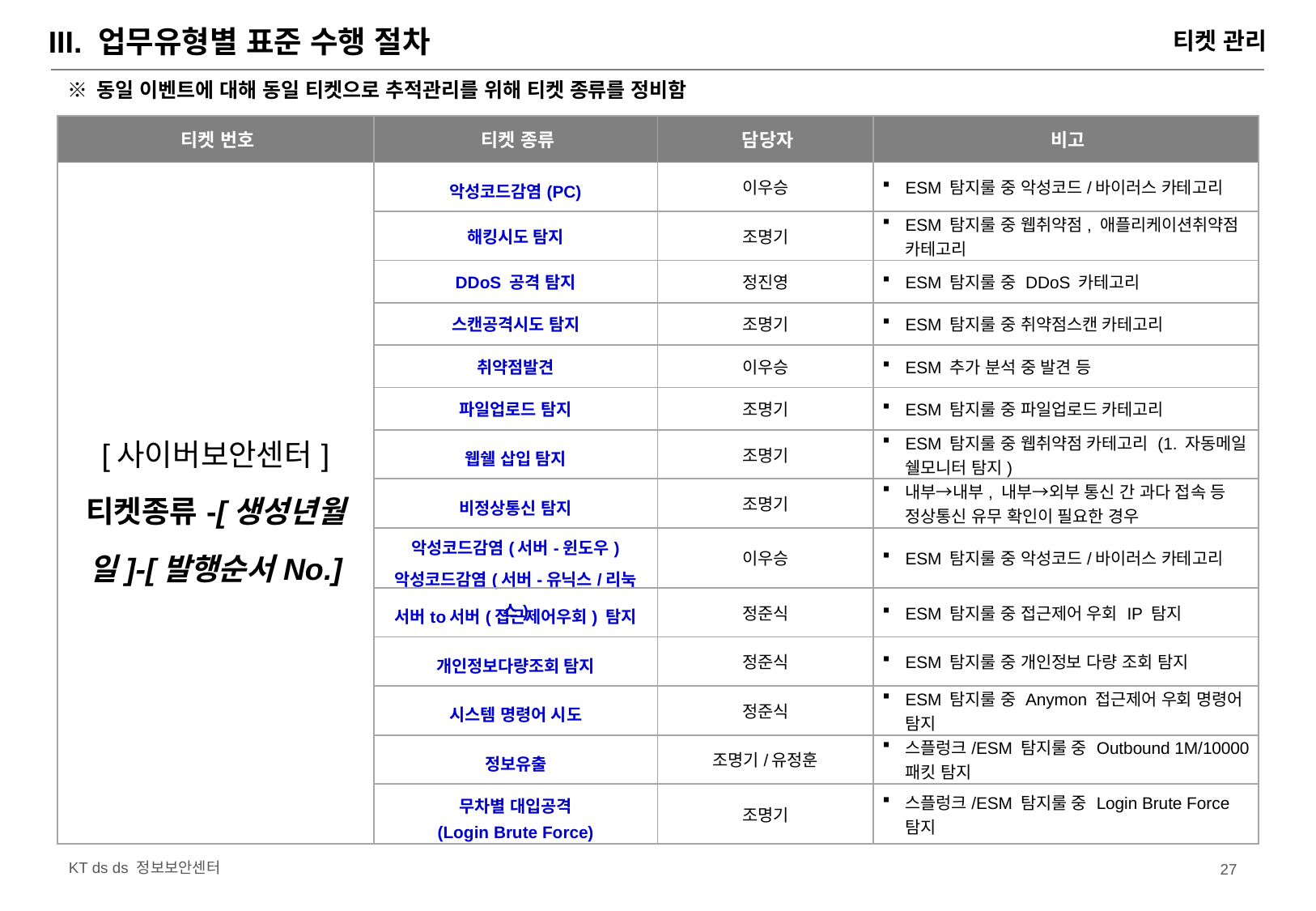

III. 업무유형별 표준 수행 절차
티켓 관리
※ 동일 이벤트에 대해 동일 티켓으로 추적관리를 위해 티켓 종류를 정비함
| 티켓 번호 | 티켓 종류 | 담당자 | 비고 |
| --- | --- | --- | --- |
| [사이버보안센터] 티켓종류-[생성년월일]-[발행순서No.] | 악성코드감염(PC) | 이우승 | ESM 탐지룰 중 악성코드/바이러스 카테고리 |
|  | 해킹시도 탐지 | 조명기 | ESM 탐지룰 중 웹취약점, 애플리케이션취약점 카테고리 |
|  | DDoS 공격 탐지 | 정진영 | ESM 탐지룰 중 DDoS 카테고리 |
|  | 스캔공격시도 탐지 | 조명기 | ESM 탐지룰 중 취약점스캔 카테고리 |
|  | 취약점발견 | 이우승 | ESM 추가 분석 중 발견 등 |
|  | 파일업로드 탐지 | 조명기 | ESM 탐지룰 중 파일업로드 카테고리 |
|  | 웹쉘 삽입 탐지 | 조명기 | ESM 탐지룰 중 웹취약점 카테고리 (1. 자동메일 쉘모니터 탐지) |
|  | 비정상통신 탐지 | 조명기 | 내부→내부, 내부→외부 통신 간 과다 접속 등 정상통신 유무 확인이 필요한 경우 |
|  | 악성코드감염(서버-윈도우) 악성코드감염(서버-유닉스/리눅스) | 이우승 | ESM 탐지룰 중 악성코드/바이러스 카테고리 |
|  | 서버to서버(접근제어우회) 탐지 | 정준식 | ESM 탐지룰 중 접근제어 우회 IP 탐지 |
|  | 개인정보다량조회 탐지 | 정준식 | ESM 탐지룰 중 개인정보 다량 조회 탐지 |
|  | 시스템 명령어 시도 | 정준식 | ESM 탐지룰 중 Anymon 접근제어 우회 명령어 탐지 |
|  | 정보유출 | 조명기/유정훈 | 스플렁크/ESM 탐지룰 중 Outbound 1M/10000패킷 탐지 |
|  | 무차별 대입공격 (Login Brute Force) | 조명기 | 스플렁크/ESM 탐지룰 중 Login Brute Force 탐지 |
27